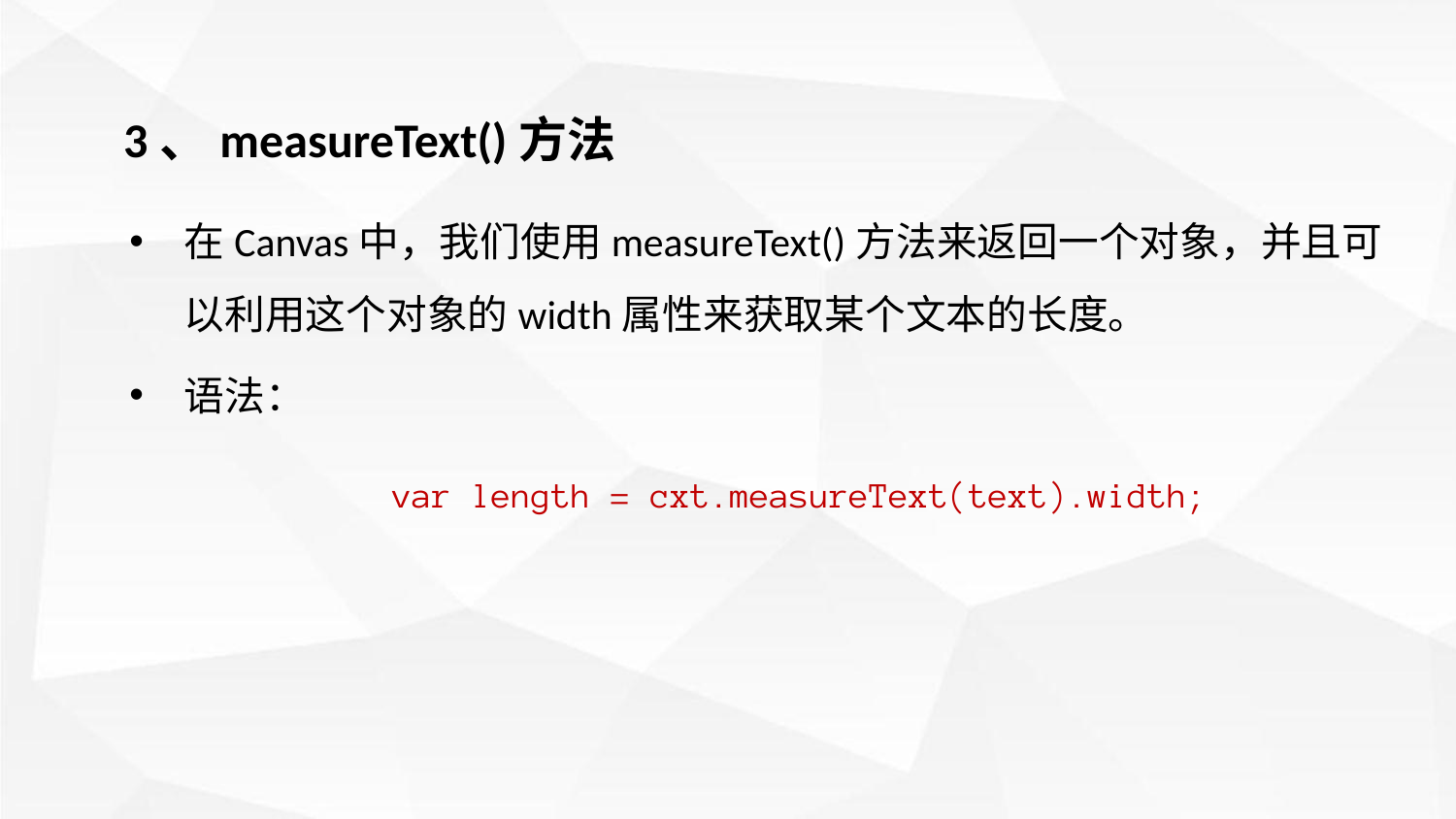

3、measureText()方法
在Canvas中，我们使用measureText()方法来返回一个对象，并且可以利用这个对象的width属性来获取某个文本的长度。
语法：
var length = cxt.measureText(text).width;